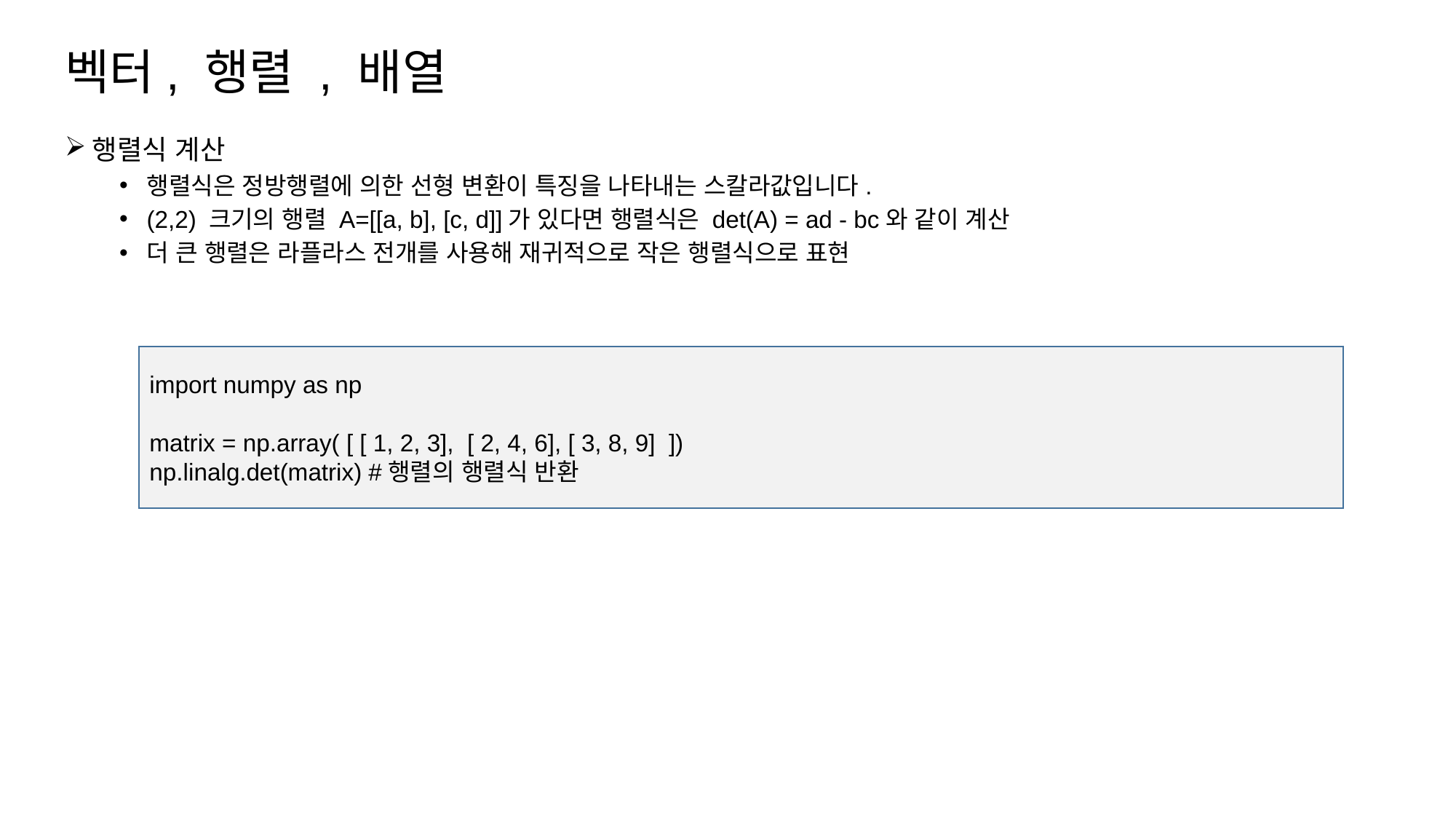

# 벡터, 행렬 , 배열
행렬식 계산
행렬식은 정방행렬에 의한 선형 변환이 특징을 나타내는 스칼라값입니다.
(2,2) 크기의 행렬 A=[[a, b], [c, d]]가 있다면 행렬식은 det(A) = ad - bc와 같이 계산
더 큰 행렬은 라플라스 전개를 사용해 재귀적으로 작은 행렬식으로 표현
import numpy as np

matrix = np.array( [ [ 1, 2, 3],  [ 2, 4, 6], [ 3, 8, 9]  ])
np.linalg.det(matrix) #행렬의 행렬식 반환